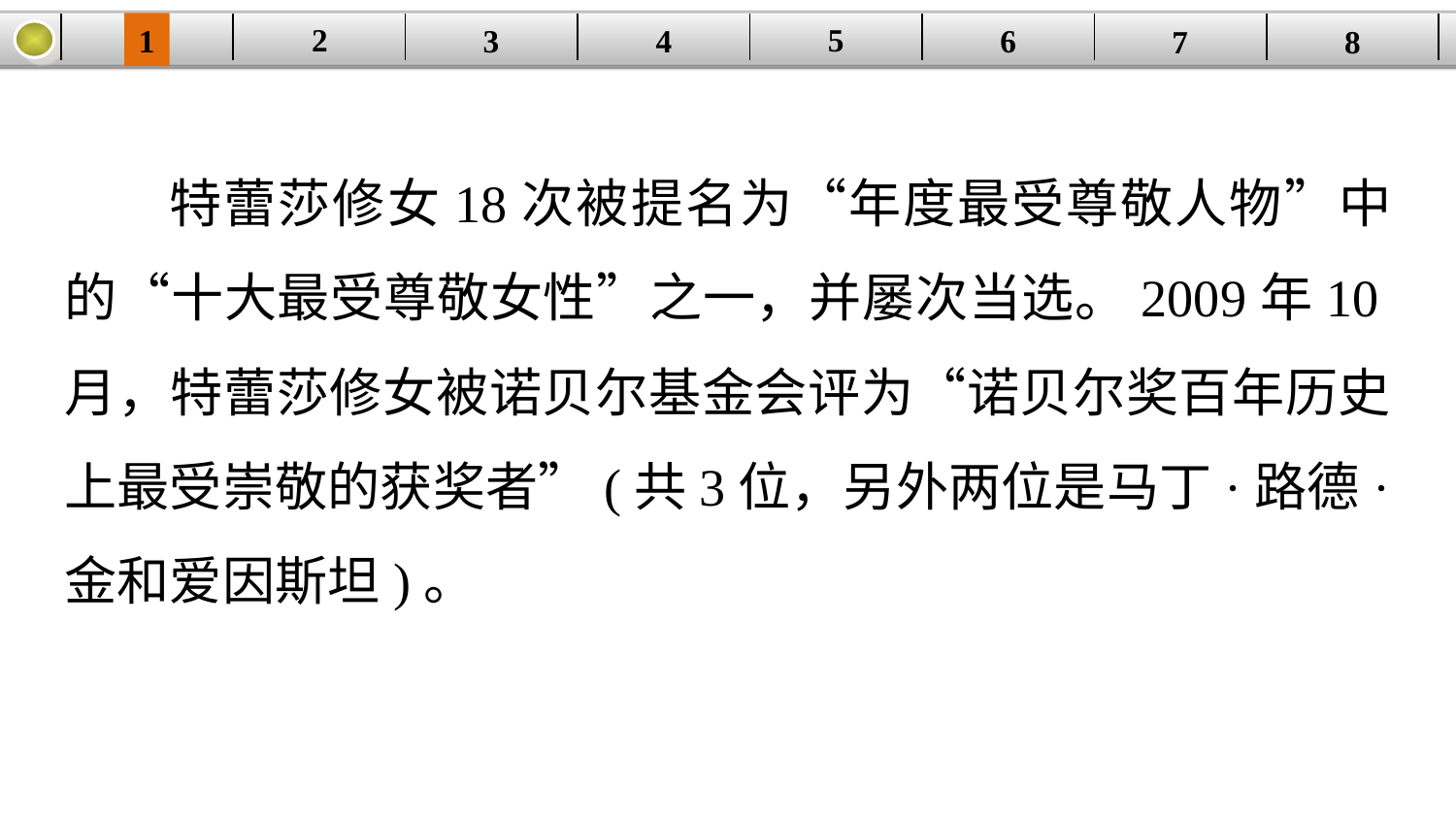

5
2
1
4
6
|  |  |  |  |  |  |  |  |
| --- | --- | --- | --- | --- | --- | --- | --- |
3
8
7

特蕾莎修女18次被提名为“年度最受尊敬人物”中的“十大最受尊敬女性”之一，并屡次当选。2009年10月，特蕾莎修女被诺贝尔基金会评为“诺贝尔奖百年历史上最受崇敬的获奖者”(共3位，另外两位是马丁·路德·金和爱因斯坦)。